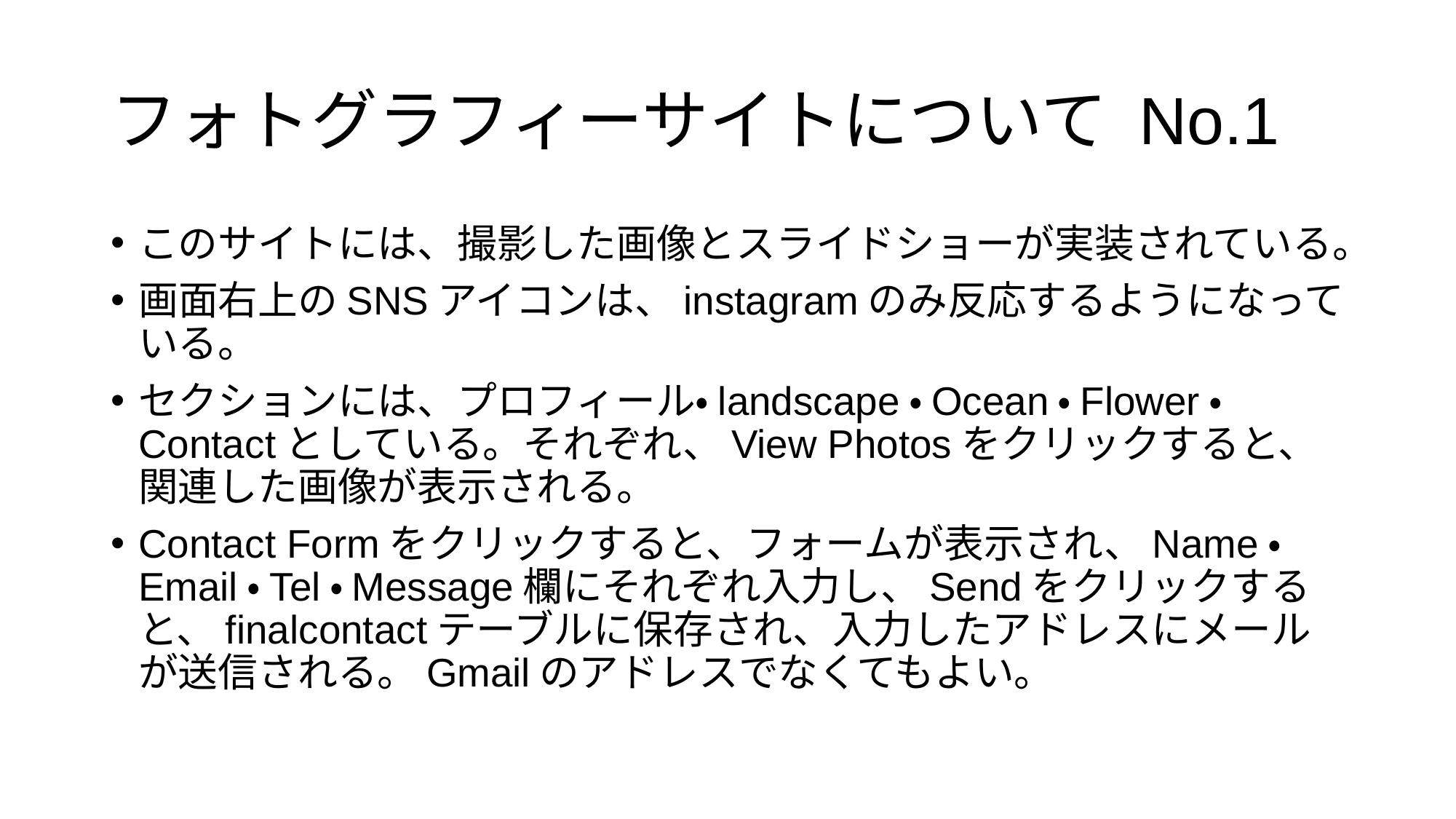

# フォトグラフィーサイトについて No.1
このサイトには、撮影した画像とスライドショーが実装されている。
画面右上のSNSアイコンは、instagramのみ反応するようになっている。
セクションには、プロフィール・landscape・Ocean・Flower・Contactとしている。それぞれ、View Photosをクリックすると、関連した画像が表示される。
Contact Formをクリックすると、フォームが表示され、Name・Email・Tel・Message欄にそれぞれ入力し、Sendをクリックすると、finalcontactテーブルに保存され、入力したアドレスにメールが送信される。Gmailのアドレスでなくてもよい。